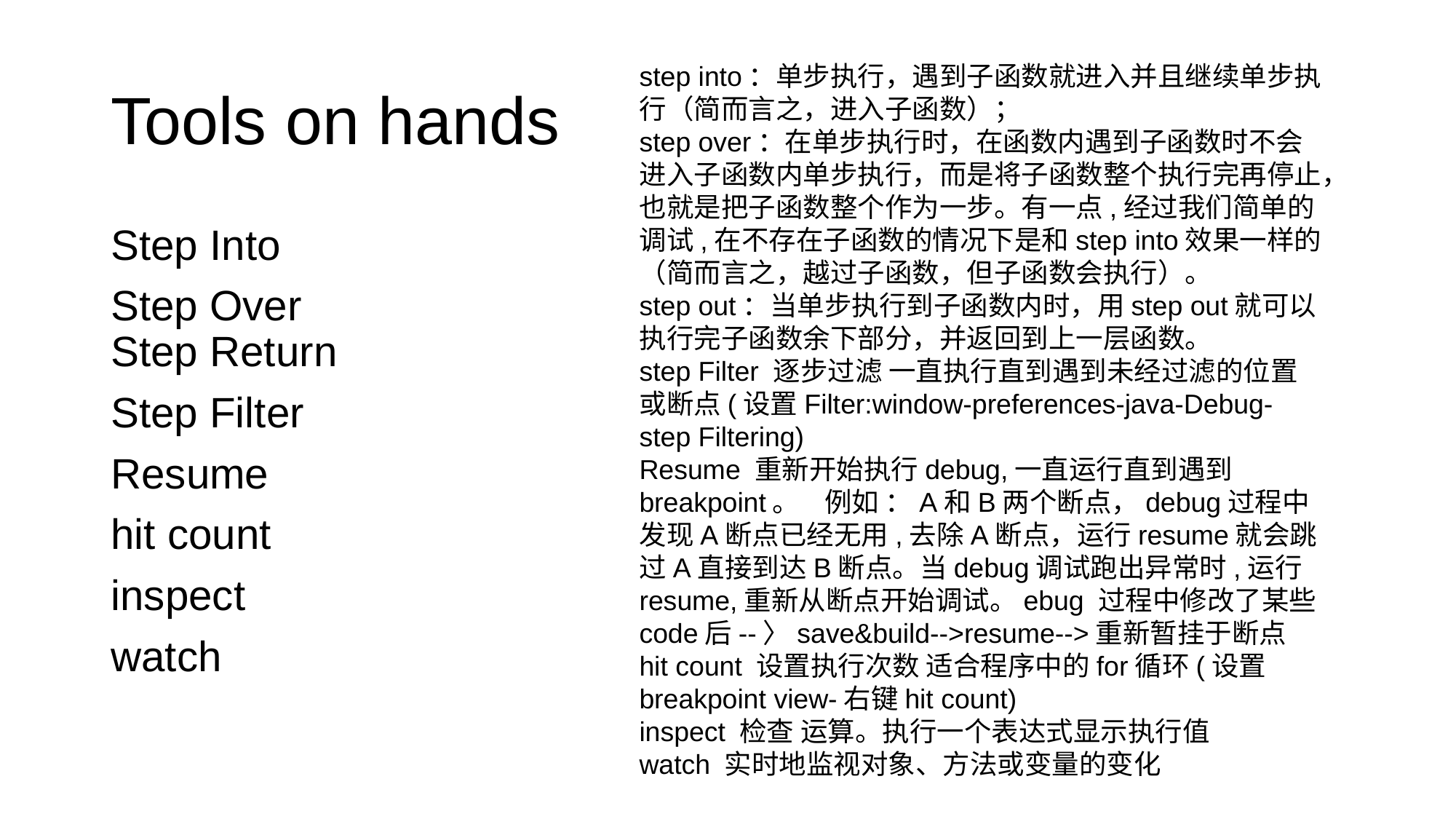

# Tools on hands
step into：单步执行，遇到子函数就进入并且继续单步执行（简而言之，进入子函数）；
step over：在单步执行时，在函数内遇到子函数时不会进入子函数内单步执行，而是将子函数整个执行完再停止，也就是把子函数整个作为一步。有一点,经过我们简单的调试,在不存在子函数的情况下是和step into效果一样的（简而言之，越过子函数，但子函数会执行）。
step out：当单步执行到子函数内时，用step out就可以执行完子函数余下部分，并返回到上一层函数。
step Filter 逐步过滤 一直执行直到遇到未经过滤的位置或断点(设置Filter:window-preferences-java-Debug-step Filtering)
Resume 重新开始执行debug,一直运行直到遇到breakpoint。    例如 ：A和B两个断点，debug过程中发现A断点已经无用,去除A断点，运行resume就会跳过A直接到达B断点。当debug调试跑出异常时,运行resume,重新从断点开始调试。ebug 过程中修改了某些code后--〉save&build-->resume-->重新暂挂于断点
hit count 设置执行次数 适合程序中的for循环(设置 breakpoint view-右键hit count)
inspect 检查 运算。执行一个表达式显示执行值
watch 实时地监视对象、方法或变量的变化

Step Into
Step Over
Step Return
Step Filter
Resume
hit count
inspect
watch